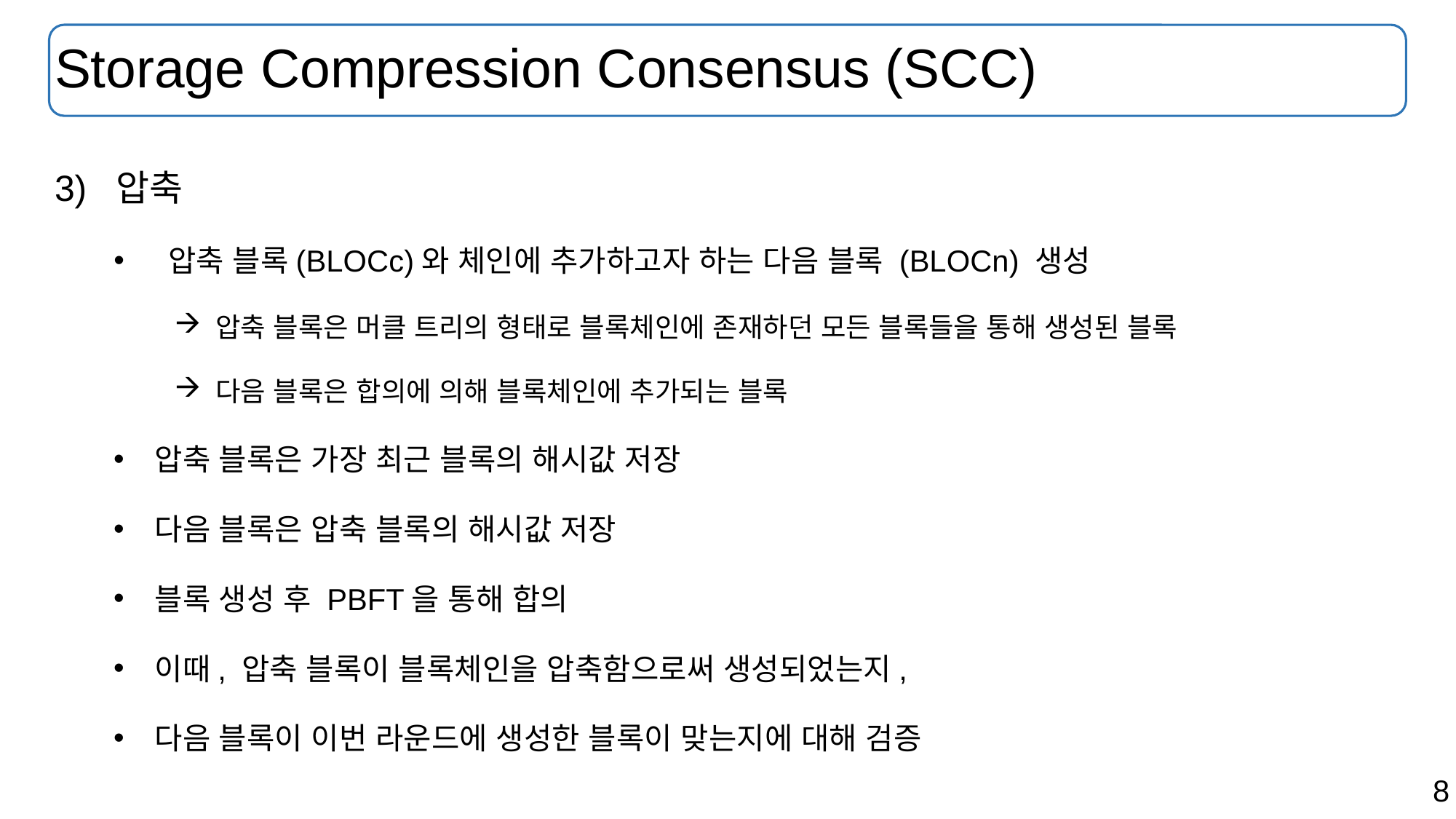

# Storage Compression Consensus (SCC)
압축
압축 블록(BLOCc)와 체인에 추가하고자 하는 다음 블록 (BLOCn) 생성
압축 블록은 머클 트리의 형태로 블록체인에 존재하던 모든 블록들을 통해 생성된 블록
다음 블록은 합의에 의해 블록체인에 추가되는 블록
압축 블록은 가장 최근 블록의 해시값 저장
다음 블록은 압축 블록의 해시값 저장
블록 생성 후 PBFT을 통해 합의
이때, 압축 블록이 블록체인을 압축함으로써 생성되었는지,
다음 블록이 이번 라운드에 생성한 블록이 맞는지에 대해 검증
8